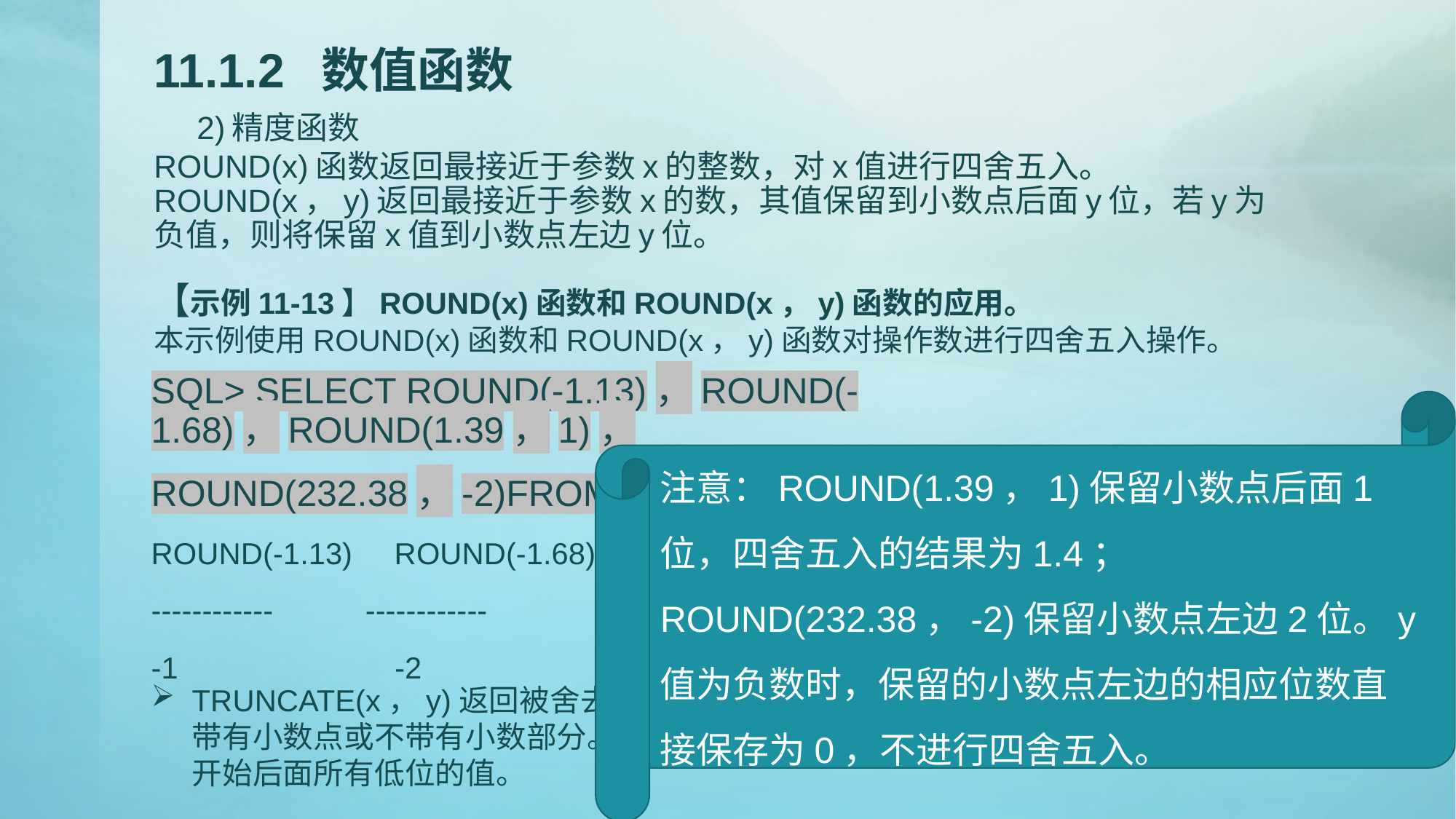

# 11.1.2  数值函数 2)精度函数 ROUND(x)函数返回最接近于参数x的整数，对x值进行四舍五入。 ROUND(x，y)返回最接近于参数x的数，其值保留到小数点后面y位，若y为负值，则将保留x值到小数点左边y位。
【示例11-13】ROUND(x)函数和ROUND(x，y)函数的应用。
本示例使用ROUND(x)函数和ROUND(x，y)函数对操作数进行四舍五入操作。
SQL> SELECT ROUND(-1.13)，ROUND(-1.68)，ROUND(1.39，1)，
ROUND(232.38，-2)FROM dual；
ROUND(-1.13)     ROUND(-1.68)       ROUND(1.39，1)       ROUND(232.38，-2)
------------           ------------	          -----------	        ------------------
-1		   -2		          1.4		         200
注意：ROUND(1.39，1)保留小数点后面1位，四舍五入的结果为1.4； ROUND(232.38，-2)保留小数点左边2位。y值为负数时，保留的小数点左边的相应位数直接保存为0，不进行四舍五入。
TRUNCATE(x，y)返回被舍去至小数点后y位的数字x。若y的值为0，则结果不带有小数点或不带有小数部分。若y设为负数，则截去(归零)x小数点左起第y位开始后面所有低位的值。